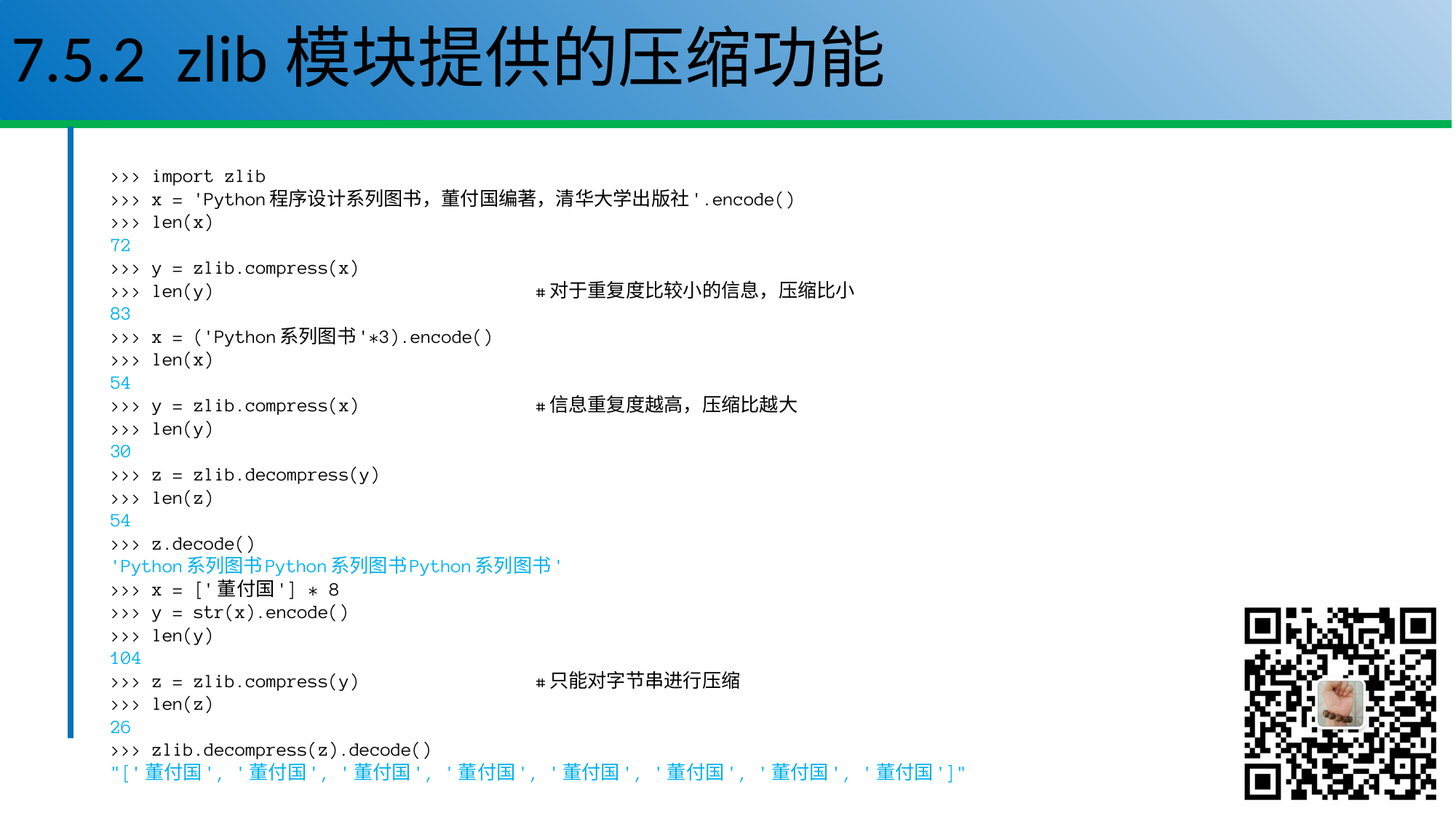

# 7.5.2  zlib模块提供的压缩功能
>>> import zlib
>>> x = 'Python程序设计系列图书，董付国编著，清华大学出版社'.encode()
>>> len(x)
72
>>> y = zlib.compress(x)
>>> len(y)                               #对于重复度比较小的信息，压缩比小
83
>>> x = ('Python系列图书'*3).encode()
>>> len(x)
54
>>> y = zlib.compress(x)                 #信息重复度越高，压缩比越大
>>> len(y)
30
>>> z = zlib.decompress(y)
>>> len(z)
54
>>> z.decode()
'Python系列图书Python系列图书Python系列图书'
>>> x = ['董付国'] * 8
>>> y = str(x).encode()
>>> len(y)
104
>>> z = zlib.compress(y)                 #只能对字节串进行压缩
>>> len(z)
26
>>> zlib.decompress(z).decode()
"['董付国', '董付国', '董付国', '董付国', '董付国', '董付国', '董付国', '董付国']"
55